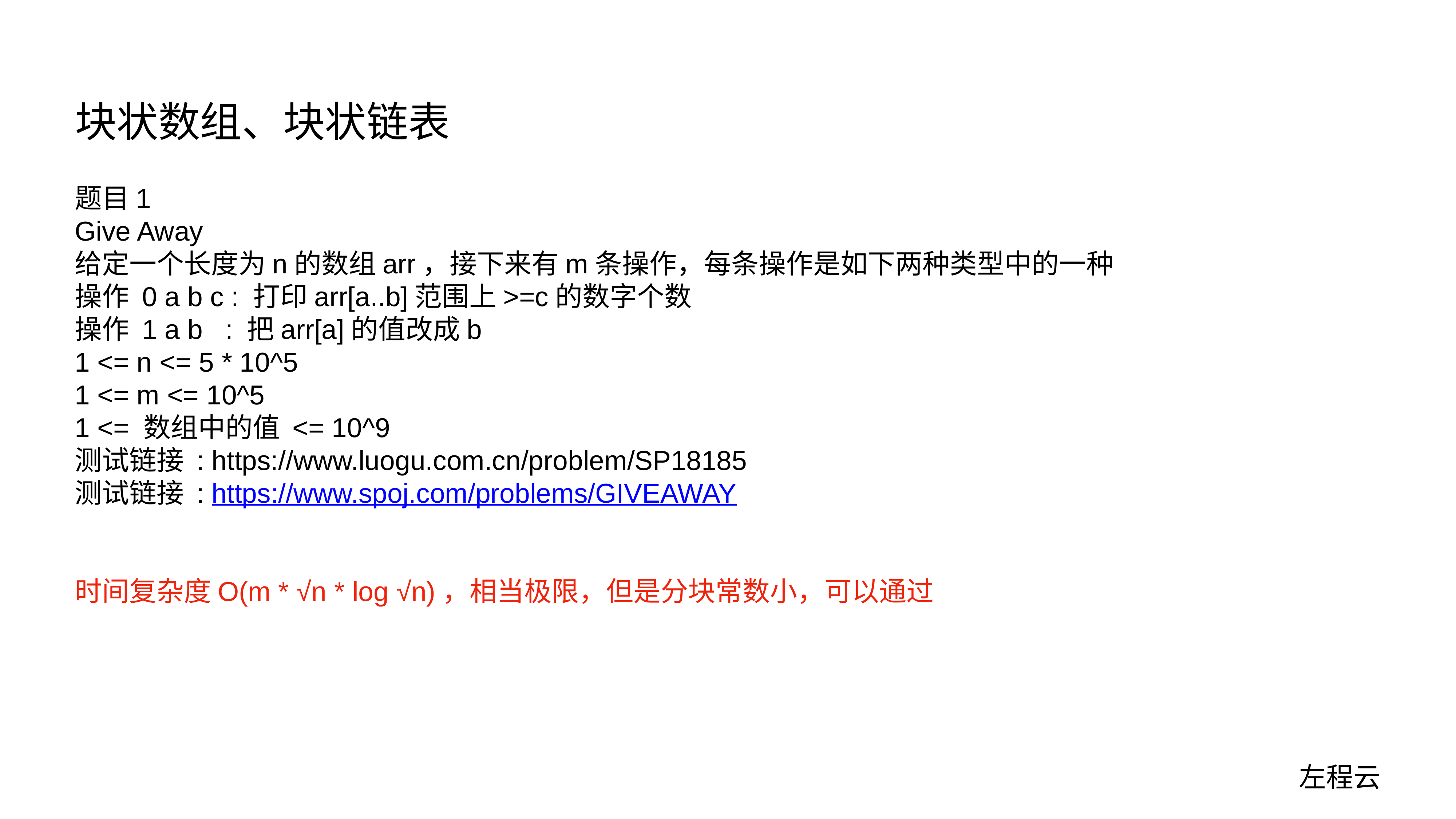

# 块状数组、块状链表
题目1
Give Away
给定一个长度为n的数组arr，接下来有m条操作，每条操作是如下两种类型中的一种
操作 0 a b c : 打印arr[a..b]范围上>=c的数字个数
操作 1 a b   : 把arr[a]的值改成b
1 <= n <= 5 * 10^5
1 <= m <= 10^5
1 <= 数组中的值 <= 10^9
测试链接 : https://www.luogu.com.cn/problem/SP18185
测试链接 : https://www.spoj.com/problems/GIVEAWAY

时间复杂度O(m * √n * log √n)，相当极限，但是分块常数小，可以通过
左程云